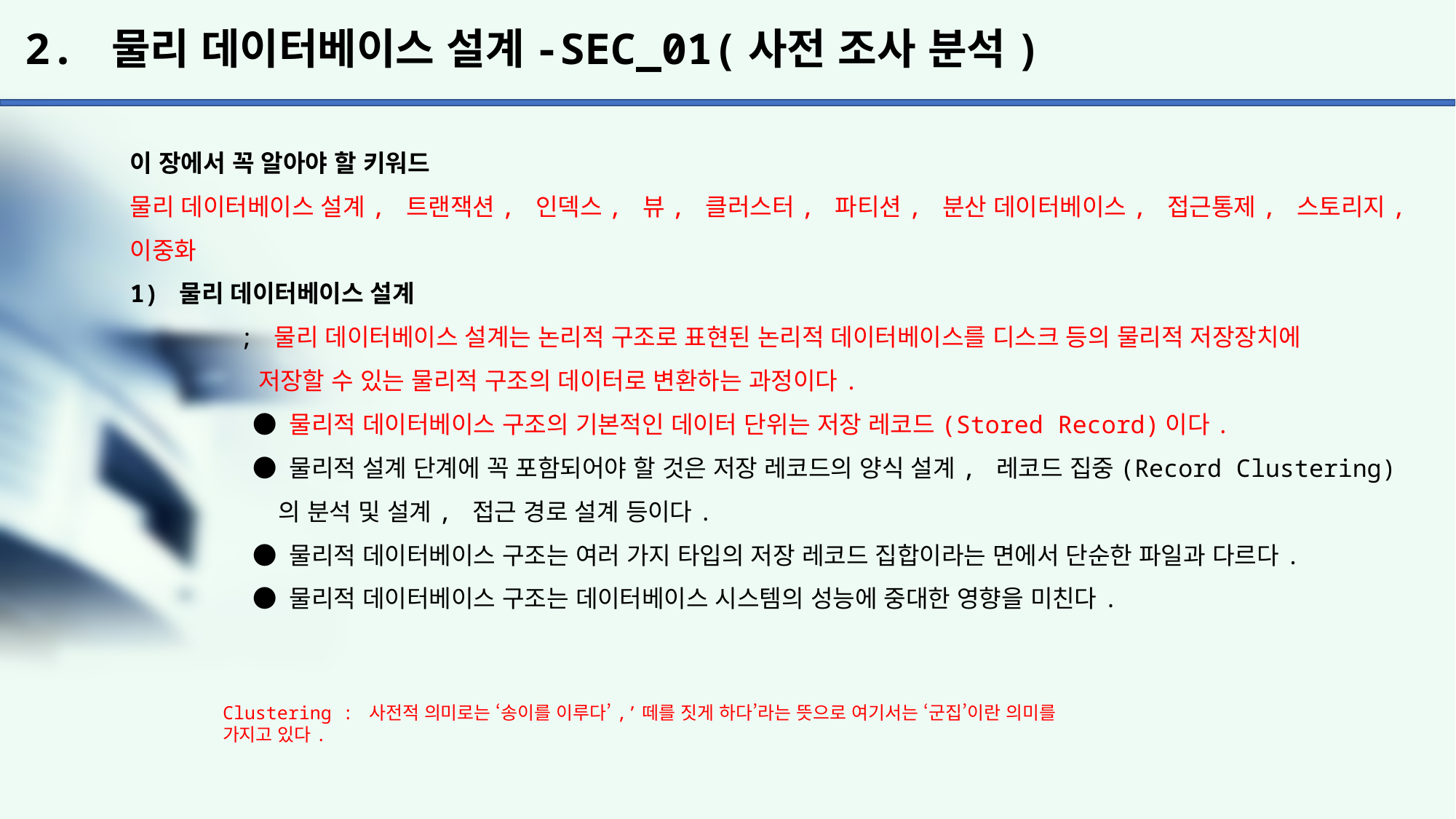

# 2. 물리 데이터베이스 설계-SEC_01(사전 조사 분석)
이 장에서 꼭 알아야 할 키워드
물리 데이터베이스 설계, 트랜잭션, 인덱스, 뷰, 클러스터, 파티션, 분산 데이터베이스, 접근통제, 스토리지,
이중화
1) 물리 데이터베이스 설계
	; 물리 데이터베이스 설계는 논리적 구조로 표현된 논리적 데이터베이스를 디스크 등의 물리적 저장장치에
	  저장할 수 있는 물리적 구조의 데이터로 변환하는 과정이다.
	  ● 물리적 데이터베이스 구조의 기본적인 데이터 단위는 저장 레코드(Stored Record)이다.
	  ● 물리적 설계 단계에 꼭 포함되어야 할 것은 저장 레코드의 양식 설계, 레코드 집중(Record Clustering)
	     의 분석 및 설계, 접근 경로 설계 등이다.
	  ● 물리적 데이터베이스 구조는 여러 가지 타입의 저장 레코드 집합이라는 면에서 단순한 파일과 다르다.
	  ● 물리적 데이터베이스 구조는 데이터베이스 시스템의 성능에 중대한 영향을 미친다.
Clustering : 사전적 의미로는 ‘송이를 이루다’,’떼를 짓게 하다’라는 뜻으로 여기서는 ‘군집’이란 의미를
가지고 있다.